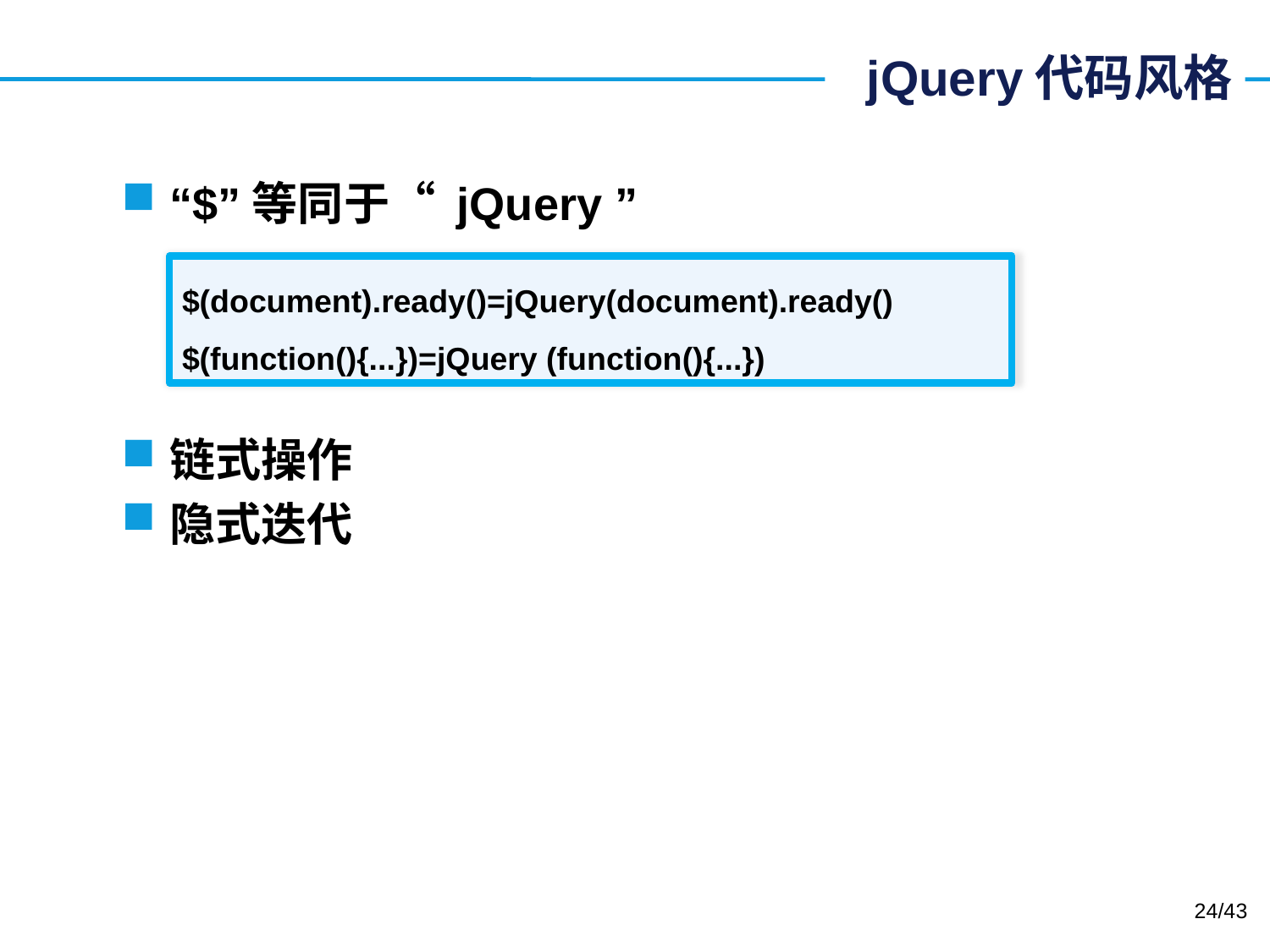

# jQuery代码风格
“$”等同于“ jQuery ”

链式操作
隐式迭代
$(document).ready()=jQuery(document).ready()
$(function(){...})=jQuery (function(){...})
24/43